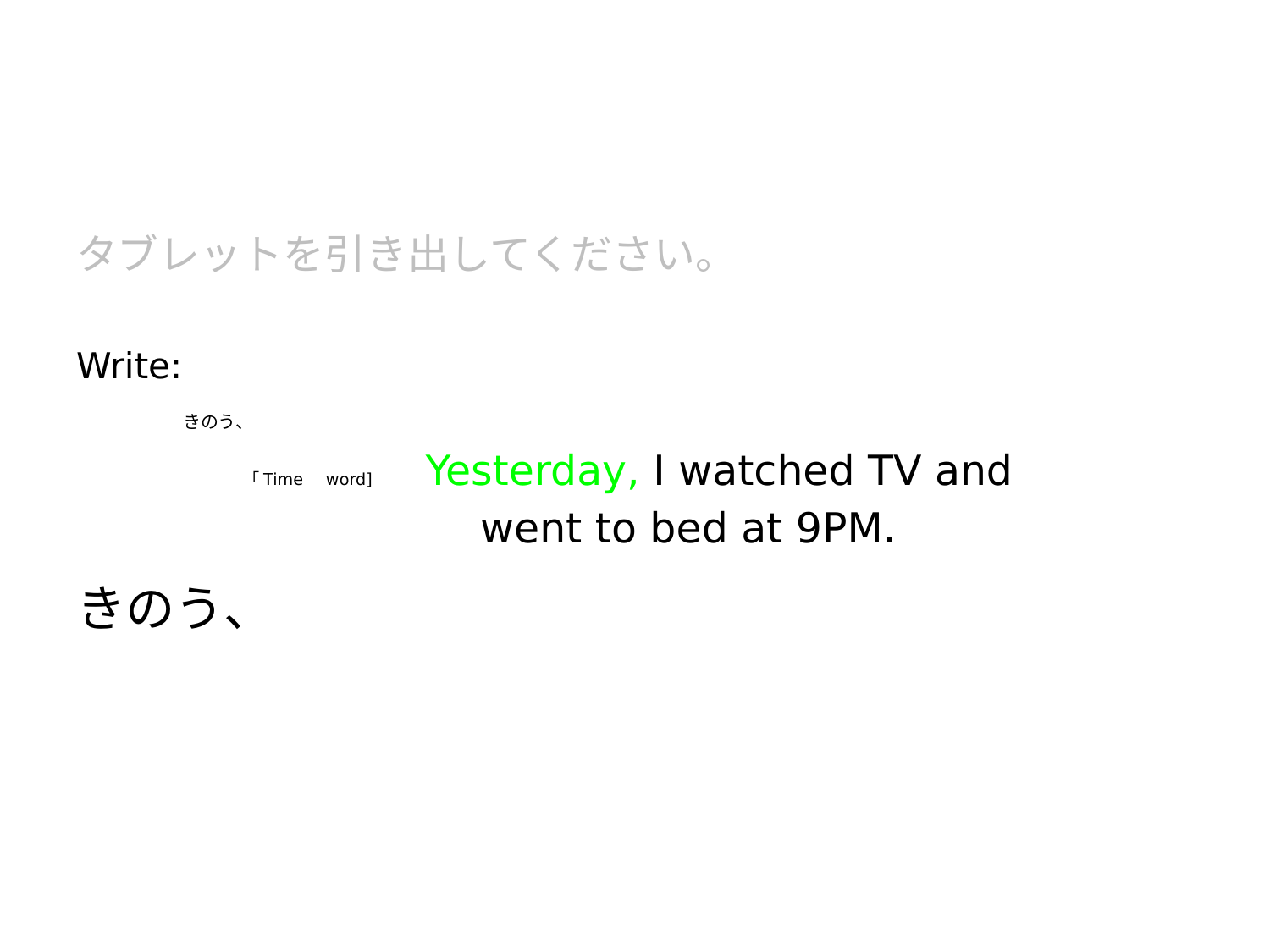

#
タブレットを引き出してください。

Write:
			きのう、
「Time　word]　Yesterday, I watched TV and
	went to bed at 9PM.

きのう、